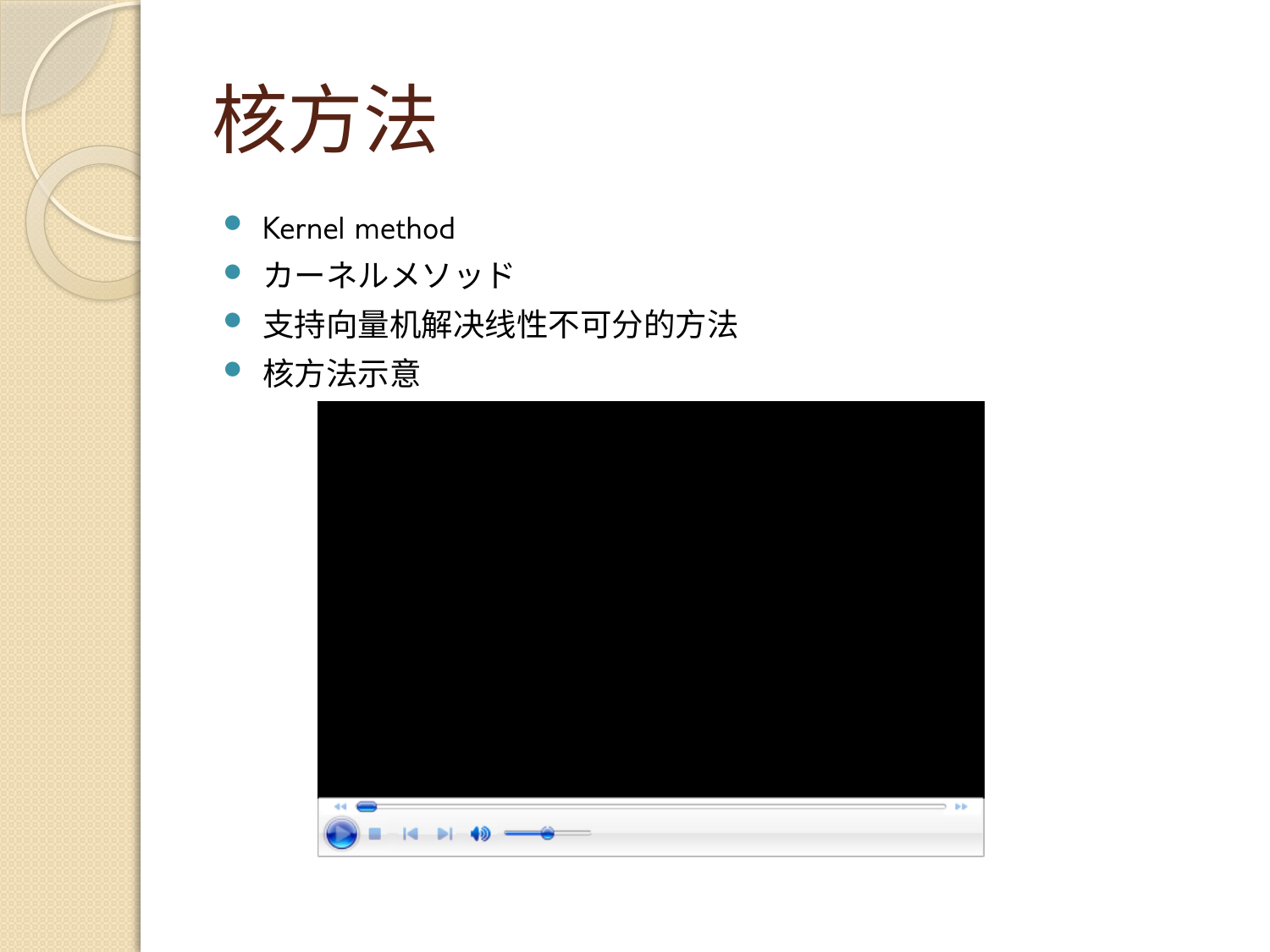

# 核方法
Kernel method
カーネルメソッド
支持向量机解决线性不可分的方法
核方法示意